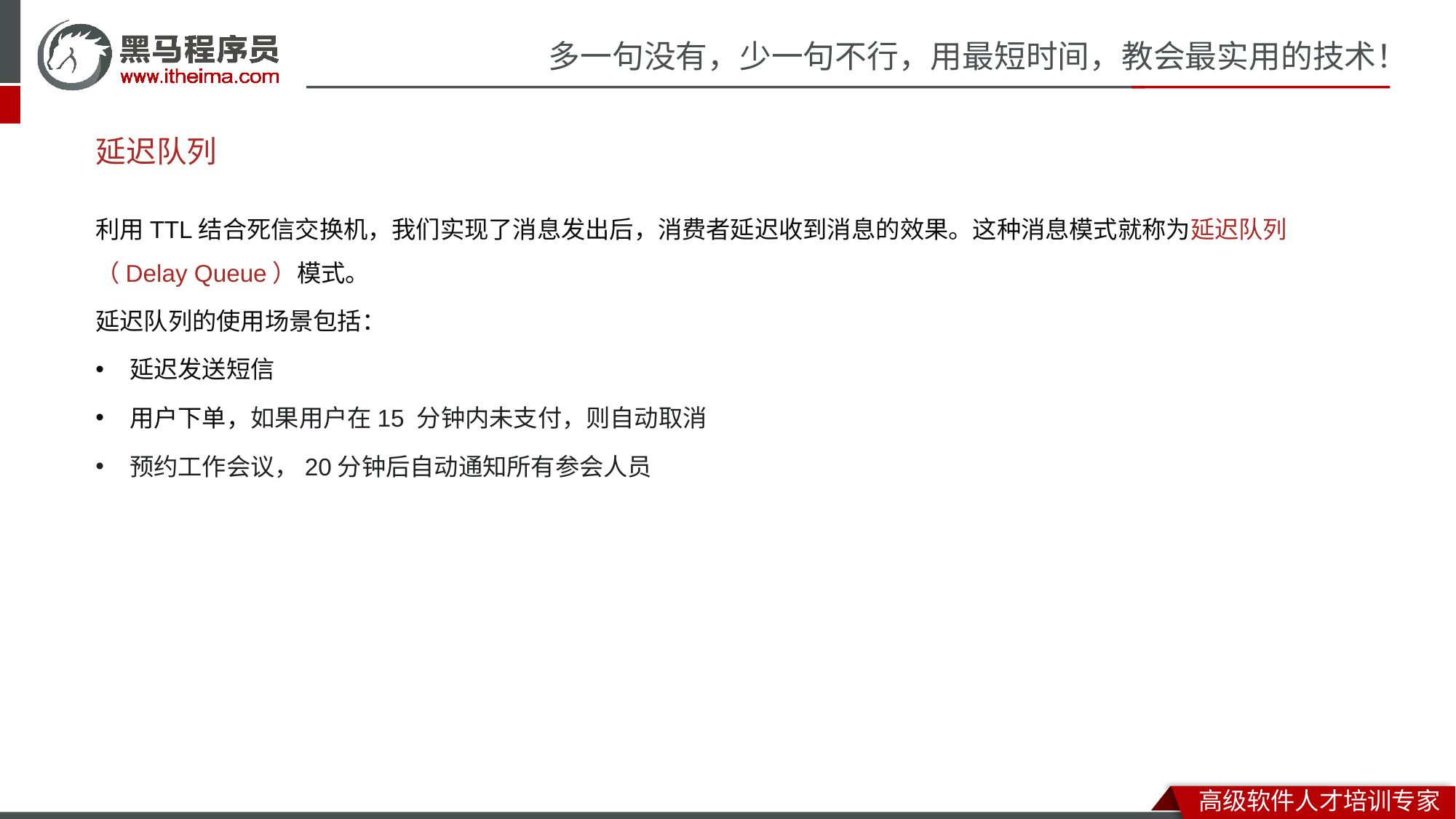

# 延迟队列
利用TTL结合死信交换机，我们实现了消息发出后，消费者延迟收到消息的效果。这种消息模式就称为延迟队列（Delay Queue）模式。
延迟队列的使用场景包括：
延迟发送短信
用户下单，如果用户在15 分钟内未支付，则自动取消
预约工作会议，20分钟后自动通知所有参会人员